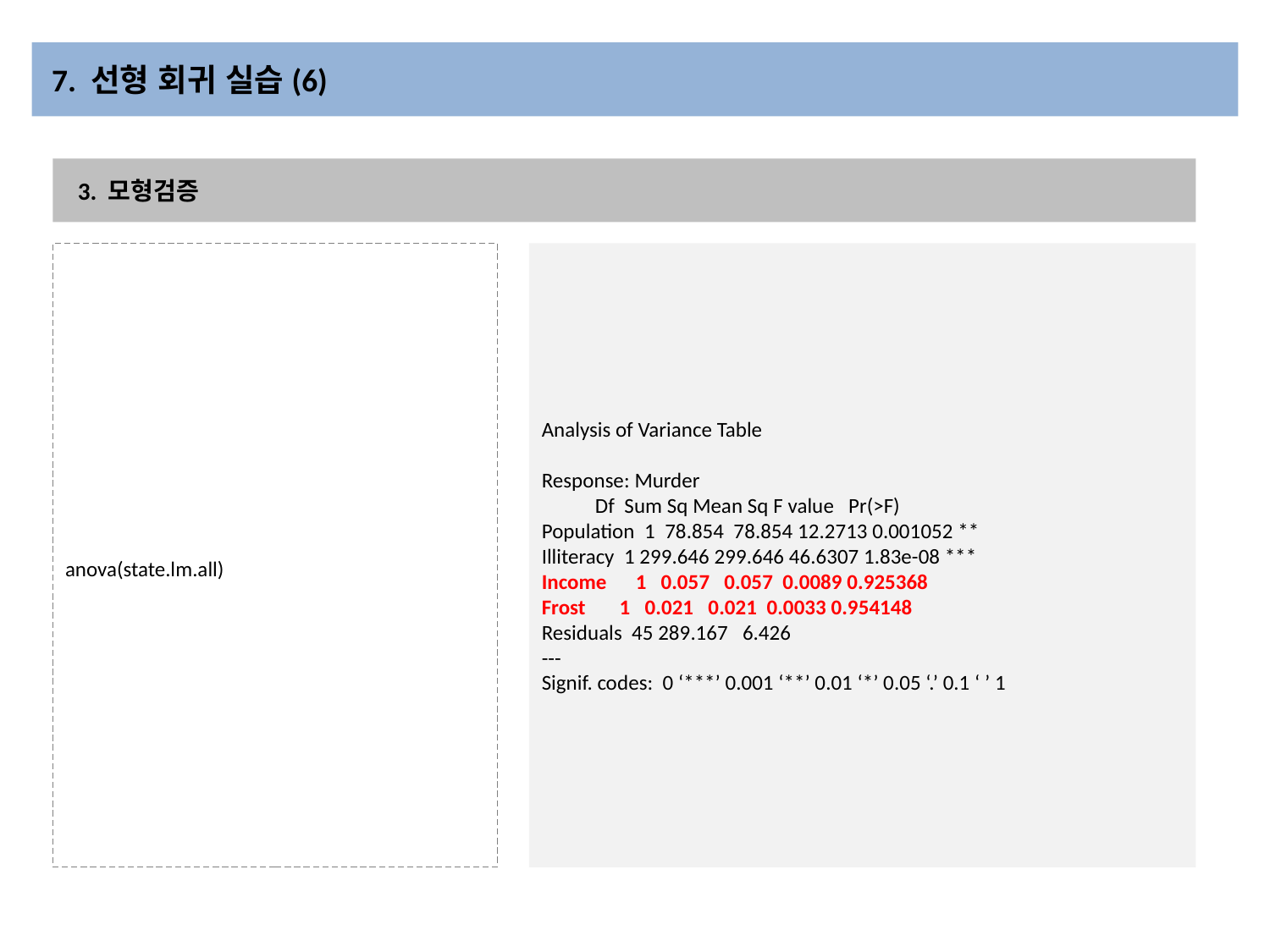

# 7. 선형 회귀 실습(6)
3. 모형검증

anova(state.lm.all)
Analysis of Variance Table

Response: Murder
           Df  Sum Sq Mean Sq F value   Pr(>F)
Population  1  78.854  78.854 12.2713 0.001052 **
Illiteracy  1 299.646 299.646 46.6307 1.83e-08 ***
Income      1   0.057   0.057  0.0089 0.925368
Frost       1   0.021   0.021  0.0033 0.954148
Residuals  45 289.167   6.426
---
Signif. codes:  0 ‘***’ 0.001 ‘**’ 0.01 ‘*’ 0.05 ‘.’ 0.1 ‘ ’ 1